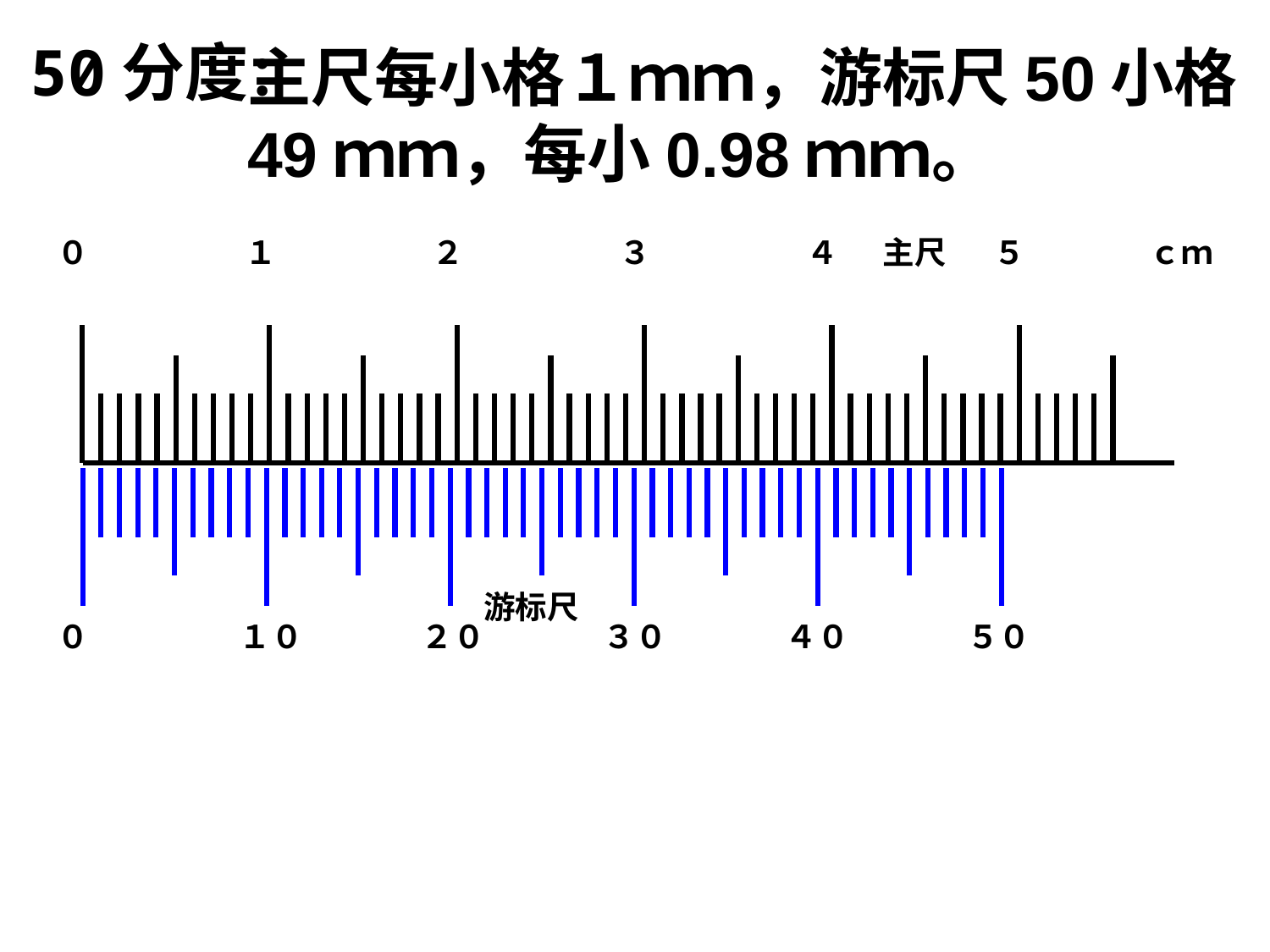

50分度：
主尺每小格１ｍｍ，游标尺50小格49ｍｍ，每小0.98ｍｍ。
０
１
２
３
４
主尺
５
ｃｍ
游标尺
０
１０
２０
３０
４０
５０